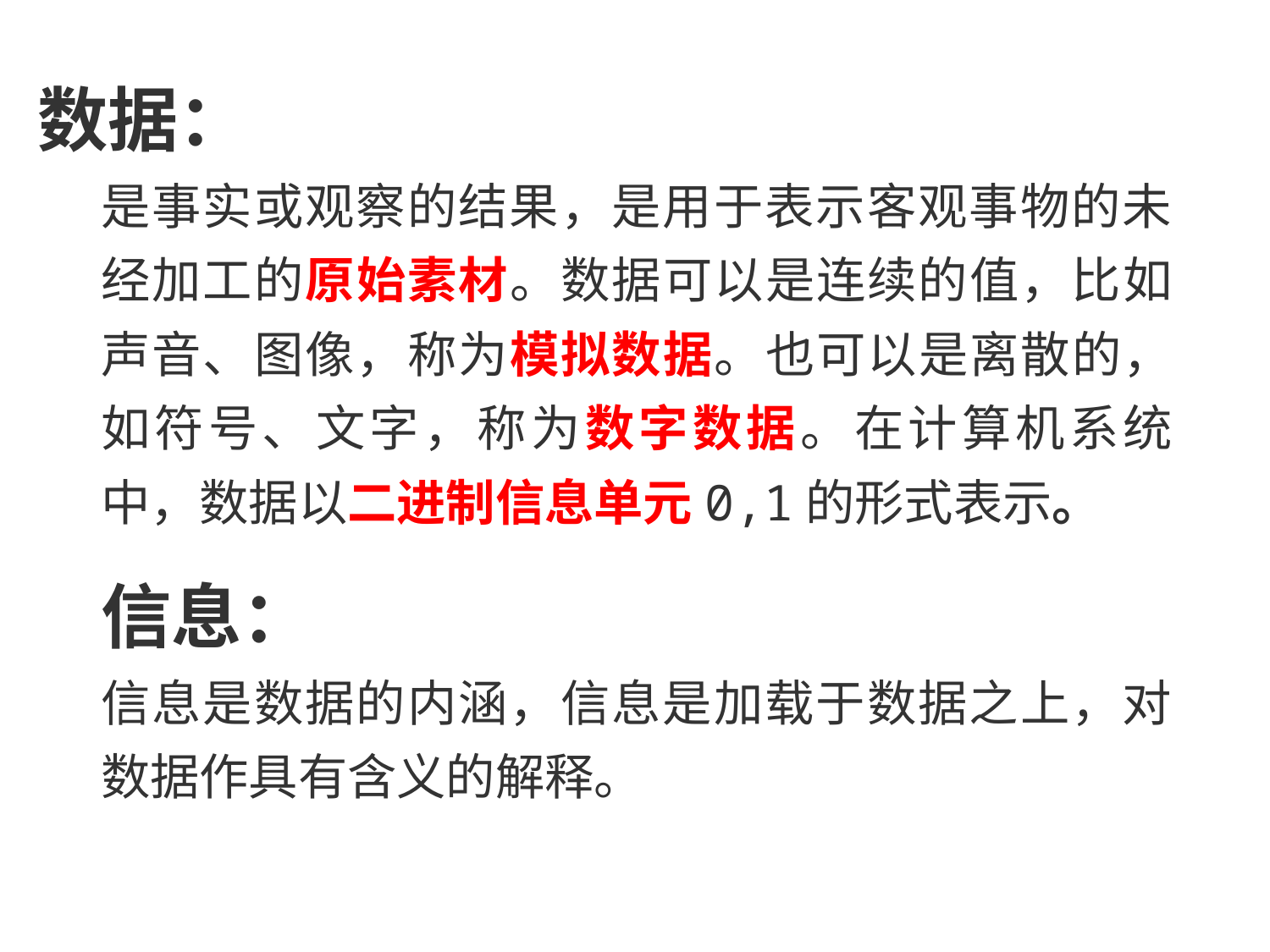

数据：
是事实或观察的结果，是用于表示客观事物的未经加工的原始素材。数据可以是连续的值，比如声音、图像，称为模拟数据。也可以是离散的，如符号、文字，称为数字数据。在计算机系统中，数据以二进制信息单元0,1的形式表示。
信息：
信息是数据的内涵，信息是加载于数据之上，对数据作具有含义的解释。